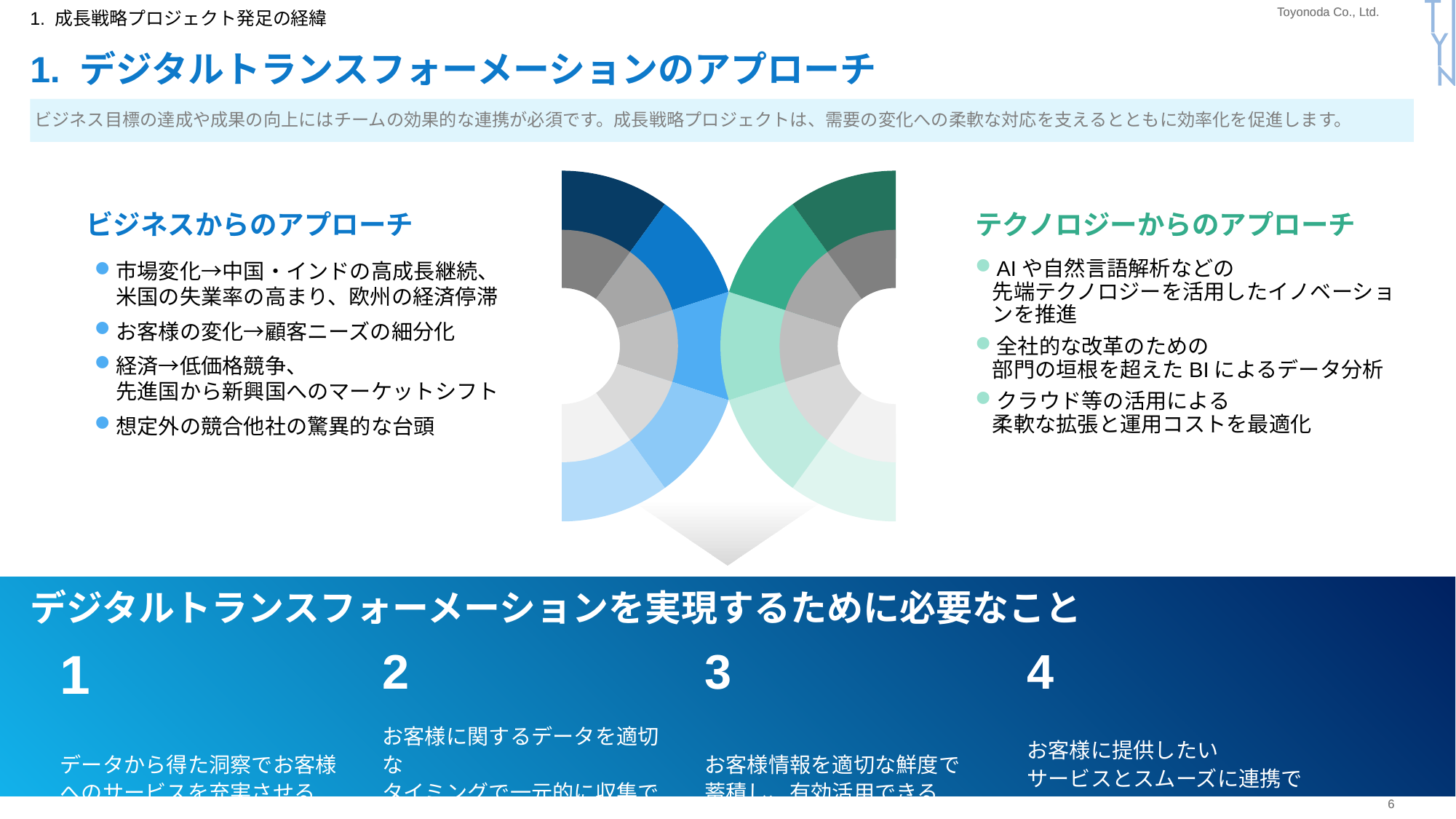

P361
1. 成長戦略プロジェクト発足の経緯
# 1. デジタルトランスフォーメーションのアプローチ
ビジネス目標の達成や成果の向上にはチームの効果的な連携が必須です。成長戦略プロジェクトは、需要の変化への柔軟な対応を支えるとともに効率化を促進します。

### Chart

| Category | 売上高 |
|---|---|
| 第 1 四半期 | 1.0 |
| 第 2 四半期 | 1.0 |
| 第 3 四半期 | 1.0 |
| 第 4 四半期 | 1.0 |

### Chart

| Category | 売上高 |
|---|---|
| 第 1 四半期 | 1.0 |
| 第 2 四半期 | 1.0 |
| 第 3 四半期 | 1.0 |
| 第 4 四半期 | 1.0 |

### Chart

| Category | 売上高 |
|---|---|
| 第 1 四半期 | 5.0 |
| 第 2 四半期 | 1.0 |
| 第 3 四半期 | 1.0 |
| 第 4 四半期 | 1.0 |

### Chart

| Category | 売上高 |
|---|---|
| 第 1 四半期 | 5.0 |
| 第 2 四半期 | 1.0 |
| 第 3 四半期 | 1.0 |
| 第 4 四半期 | 1.0 |
ビジネスからのアプローチ
市場変化→中国・インドの高成長継続、
米国の失業率の高まり、欧州の経済停滞
お客様の変化→顧客ニーズの細分化
経済→低価格競争、
先進国から新興国へのマーケットシフト
想定外の競合他社の驚異的な台頭
テクノロジーからのアプローチ
AIや自然言語解析などの
先端テクノロジーを活用したイノベーションを推進
全社的な改革のための
部門の垣根を超えたBIによるデータ分析
クラウド等の活用による
柔軟な拡張と運用コストを最適化

デジタルトランスフォーメーションを実現するために必要なこと
| 1 |  | 2 |  | 3 |  | 4 |
| --- | --- | --- | --- | --- | --- | --- |
| データから得た洞察でお客様へのサービスを充実させる |  | お客様に関するデータを適切な タイミングで一元的に収集できる |  | お客様情報を適切な鮮度で 蓄積し、有効活用できる |  | お客様に提供したい サービスとスムーズに連携できる |